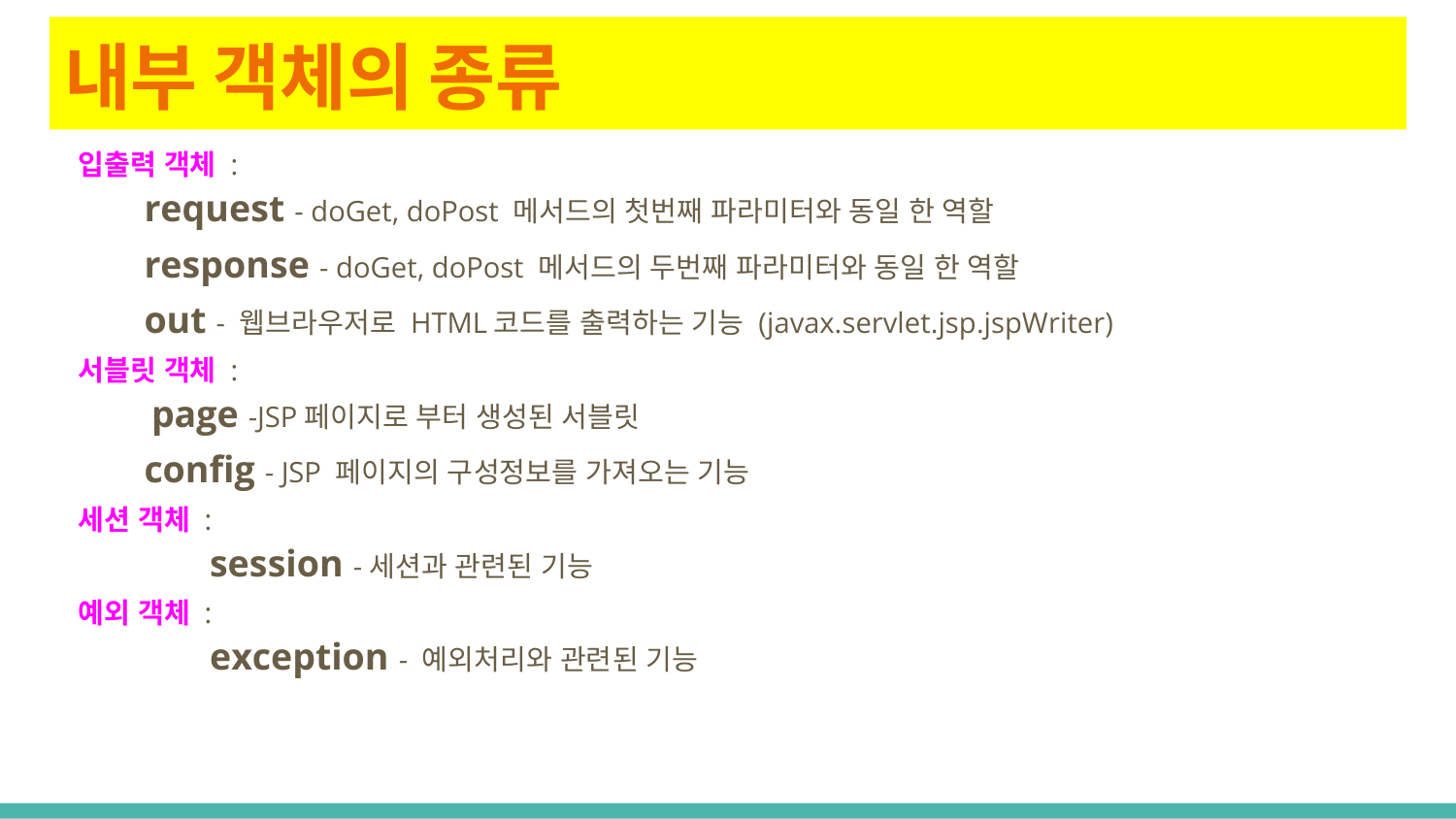

# 내부 객체의 종류
 입출력 객체 :
           request - doGet, doPost 메서드의 첫번째 파라미터와 동일 한 역할
           response - doGet, doPost 메서드의 두번째 파라미터와 동일 한 역할
           out - 웹브라우저로 HTML코드를 출력하는 기능 (javax.servlet.jsp.jspWriter)
 서블릿 객체 :
            page -JSP페이지로 부터 생성된 서블릿
           config - JSP 페이지의 구성정보를 가져오는 기능
 세션 객체 :
	session -세션과 관련된 기능
 예외 객체 :
	exception - 예외처리와 관련된 기능